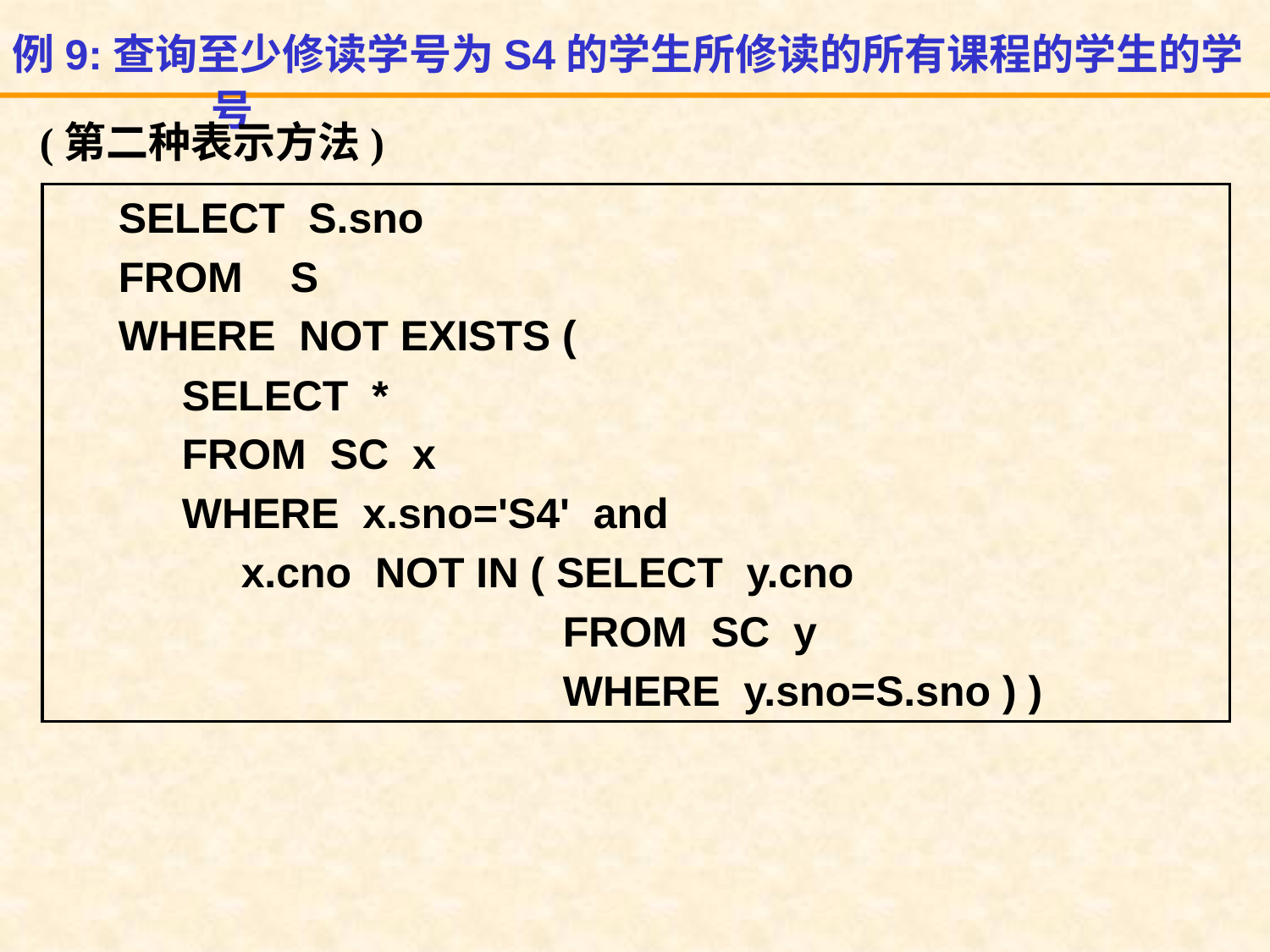

例9:查询至少修读学号为S4的学生所修读的所有课程的学生的学号
(第二种表示方法)
SELECT  S.sno
FROM    S
WHERE  NOT EXISTS (
SELECT  *
FROM  SC  x
WHERE  x.sno='S4'  and
     x.cno  NOT IN ( SELECT  y.cno
FROM  SC  y
WHERE  y.sno=S.sno ) )